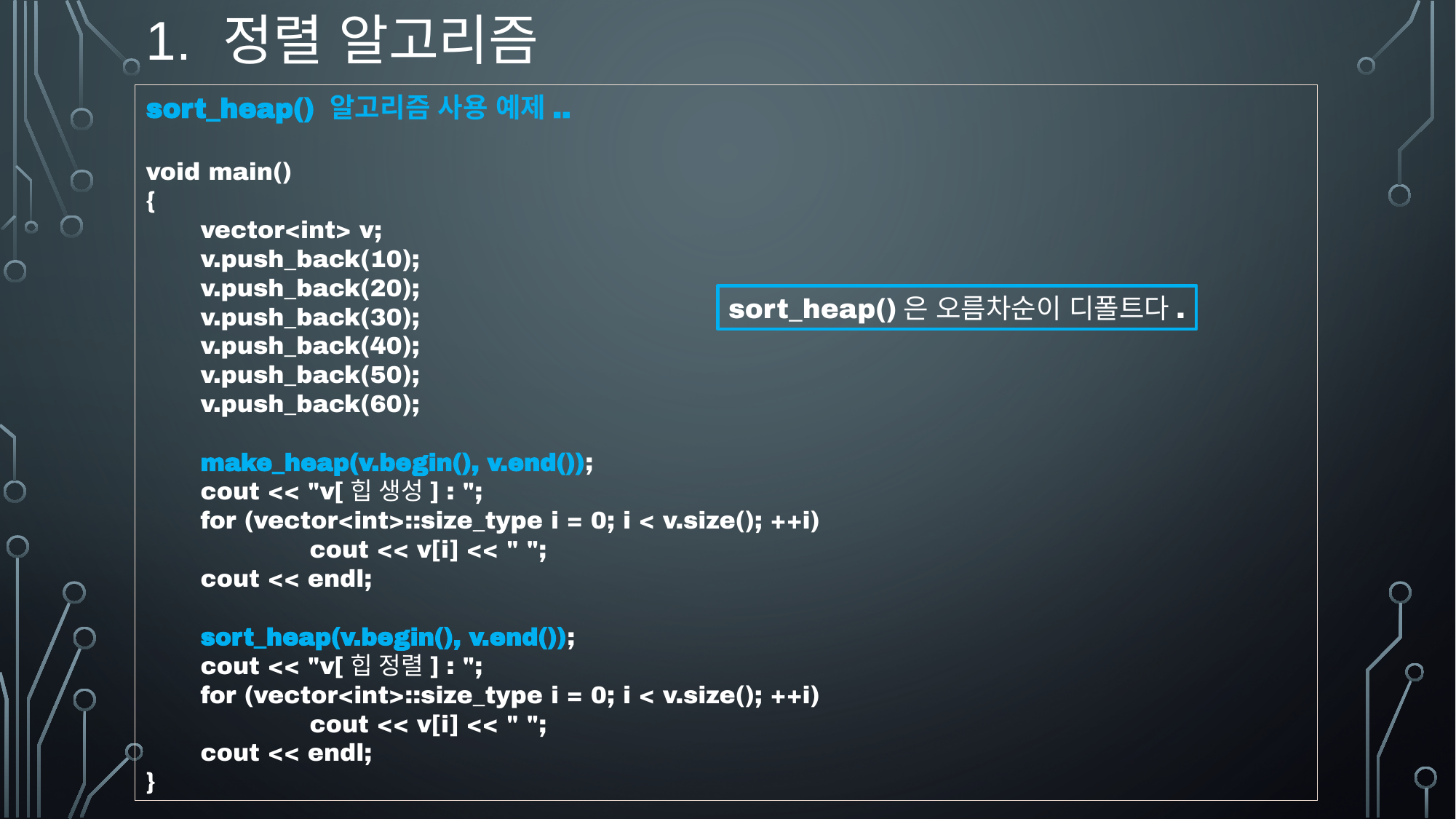

# 1. 정렬 알고리즘
sort_heap() 알고리즘 사용 예제..

void main()
{
vector<int> v;
v.push_back(10);
v.push_back(20);
v.push_back(30);
v.push_back(40);
v.push_back(50);
v.push_back(60);

make_heap(v.begin(), v.end());
cout << "v[힙 생성] : ";
for (vector<int>::size_type i = 0; i < v.size(); ++i)
	cout << v[i] << " ";
cout << endl;

sort_heap(v.begin(), v.end());
cout << "v[힙 정렬] : ";
for (vector<int>::size_type i = 0; i < v.size(); ++i)
	cout << v[i] << " ";
cout << endl;
}
sort_heap()은 오름차순이 디폴트다.